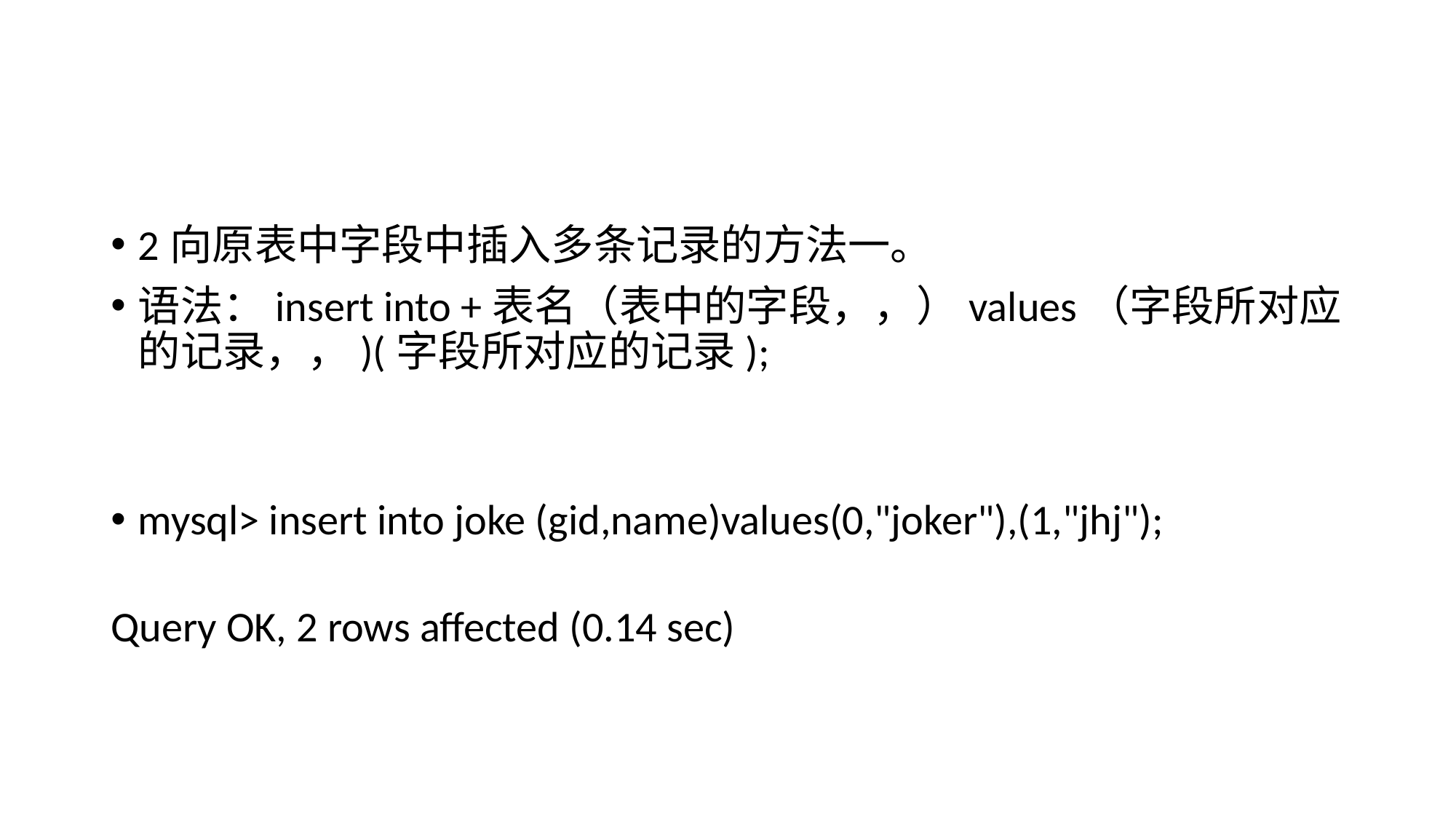

#
2向原表中字段中插入多条记录的方法一。
语法：insert into +表名（表中的字段，，）values（字段所对应的记录，，)(字段所对应的记录);

mysql> insert into joke (gid,name)values(0,"joker"),(1,"jhj");
Query OK, 2 rows affected (0.14 sec)